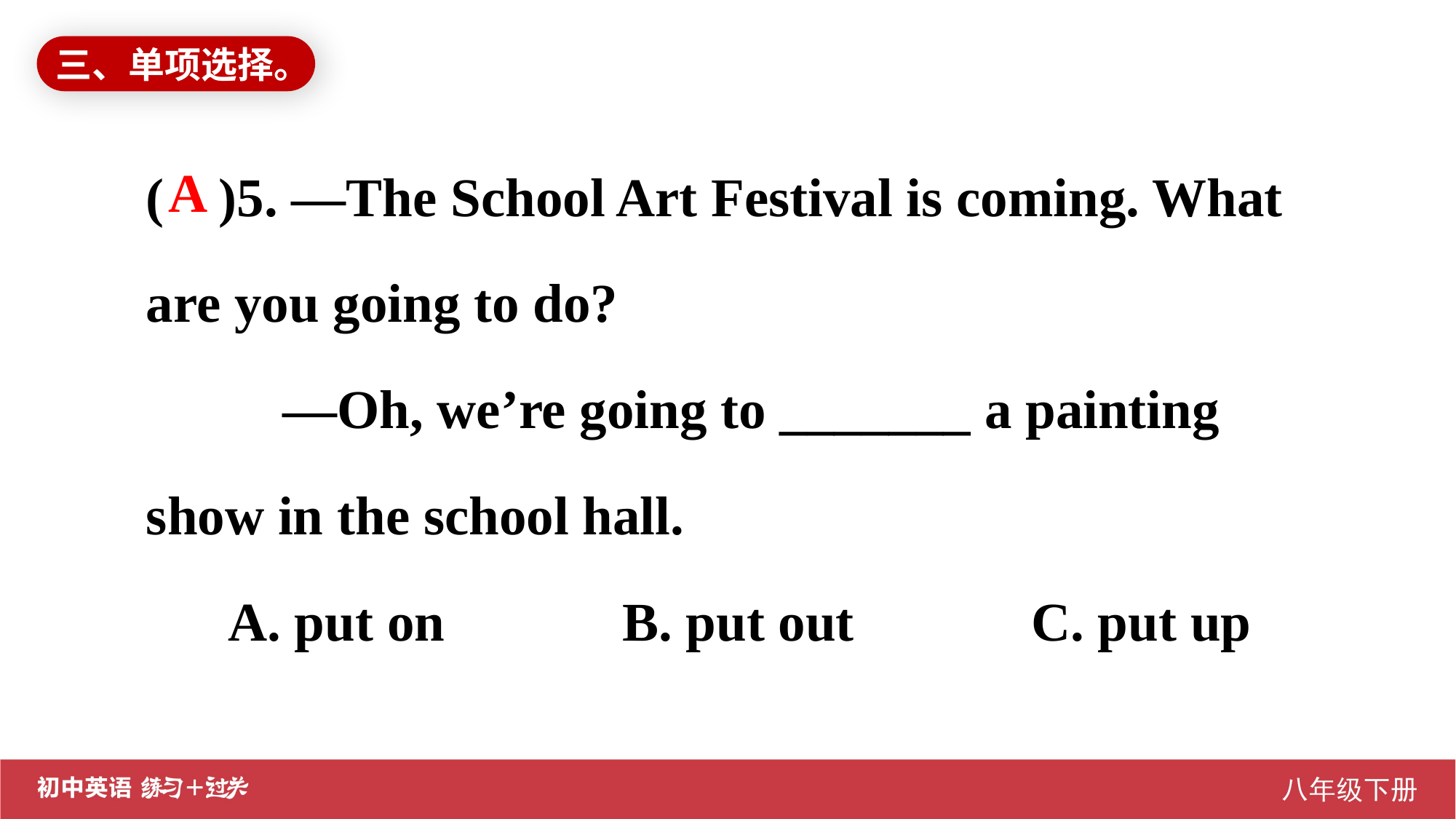

三、单项选择。
(    )5. —The School Art Festival is coming. What are you going to do?
          —Oh, we’re going to _______ a painting show in the school hall.
      A. put on             B. put out             C. put up
A